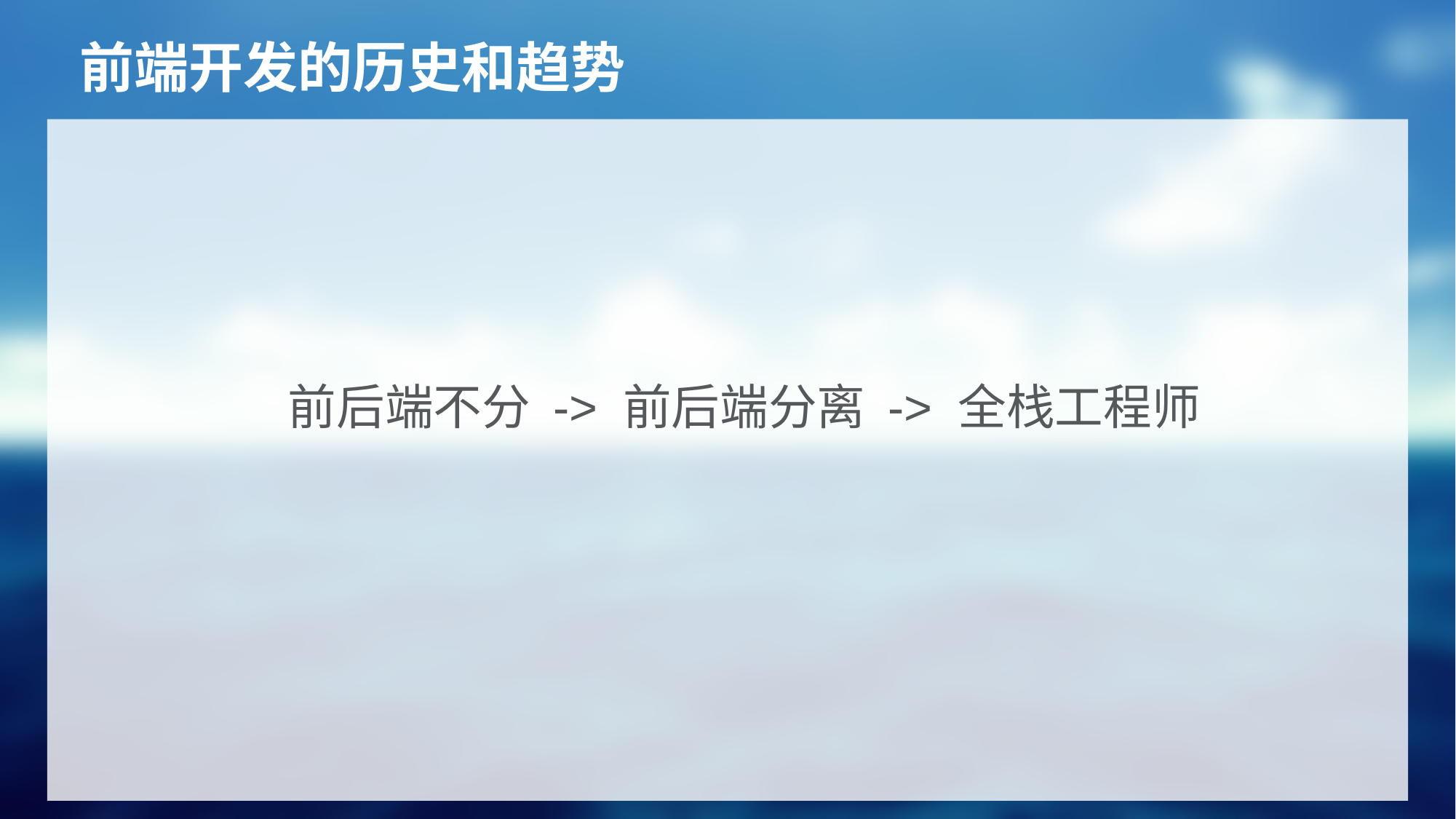

# 前端开发的历史和趋势

前后端不分 -> 前后端分离 -> 全栈工程师